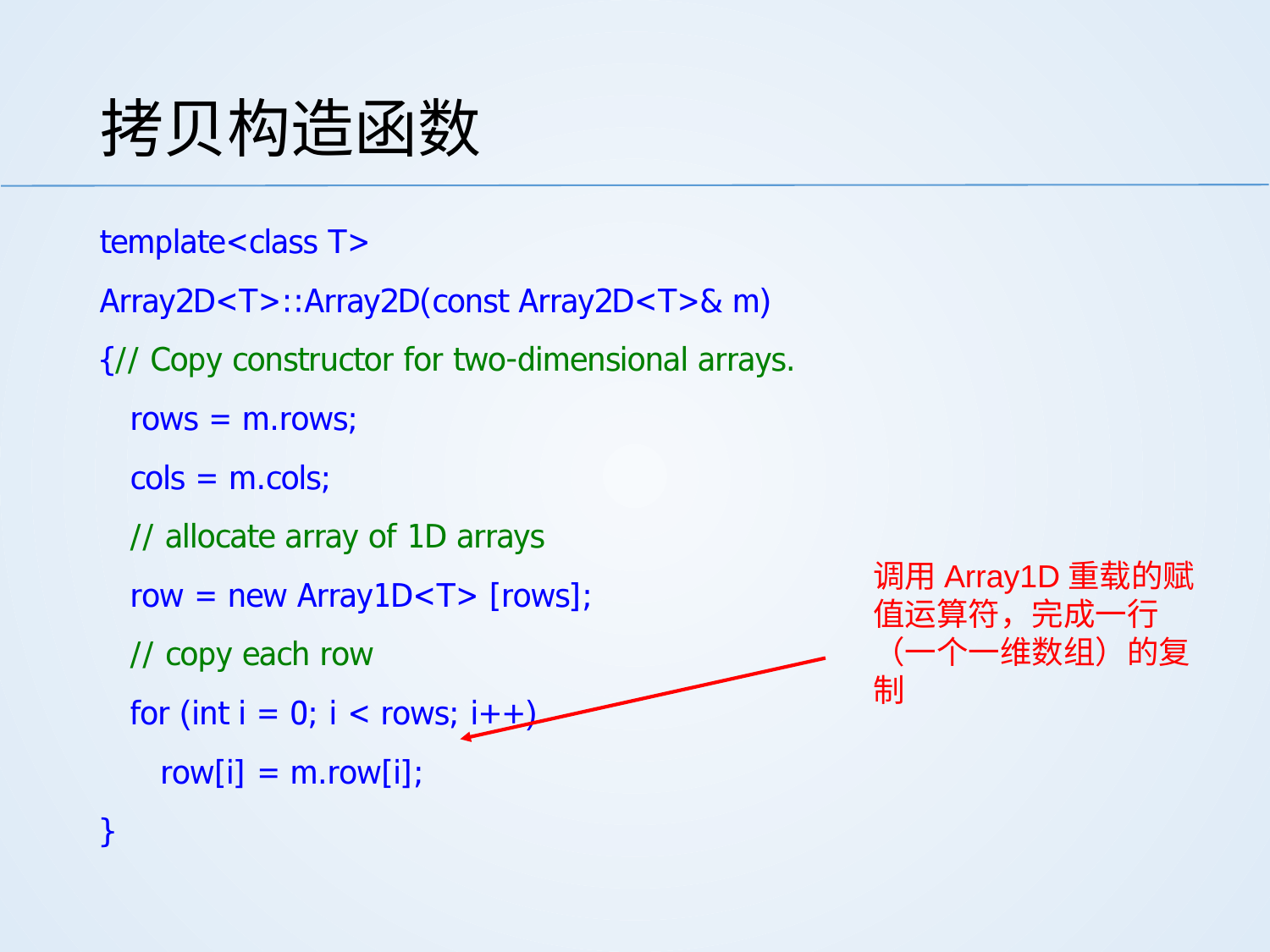

# 拷贝构造函数
template<class T>
Array2D<T>::Array2D(const Array2D<T>& m)
{// Copy constructor for two-dimensional arrays.
   rows = m.rows;
   cols = m.cols;
   // allocate array of 1D arrays
   row = new Array1D<T> [rows];
   // copy each row
   for (int i = 0; i < rows; i++)
      row[i] = m.row[i];
}
调用Array1D重载的赋值运算符，完成一行（一个一维数组）的复制

22